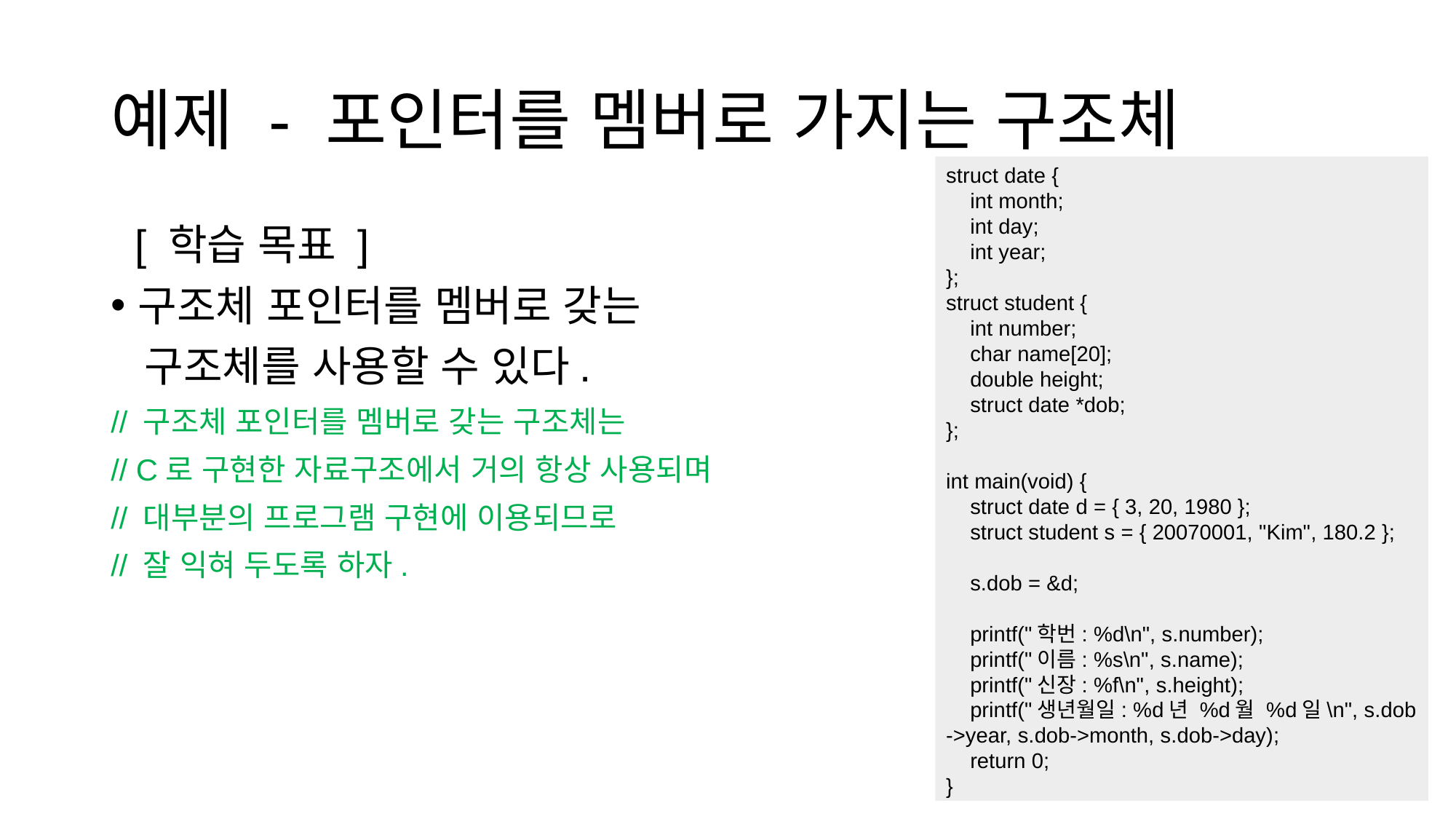

# 예제 - 포인터를 멤버로 가지는 구조체
struct date {
    int month;
    int day;
    int year;
};
struct student {
    int number;
    char name[20];
    double height;
    struct date *dob;
};

int main(void) {
    struct date d = { 3, 20, 1980 };
    struct student s = { 20070001, "Kim", 180.2 };

    s.dob = &d;

    printf("학번: %d\n", s.number);
    printf("이름: %s\n", s.name);
    printf("신장: %f\n", s.height);
    printf("생년월일: %d년 %d월 %d일\n", s.dob
->year, s.dob->month, s.dob->day);
    return 0;
}
  [ 학습 목표 ]
구조체 포인터를 멤버로 갖는
  구조체를 사용할 수 있다.
// 구조체 포인터를 멤버로 갖는 구조체는
// C로 구현한 자료구조에서 거의 항상 사용되며
// 대부분의 프로그램 구현에 이용되므로
// 잘 익혀 두도록 하자.